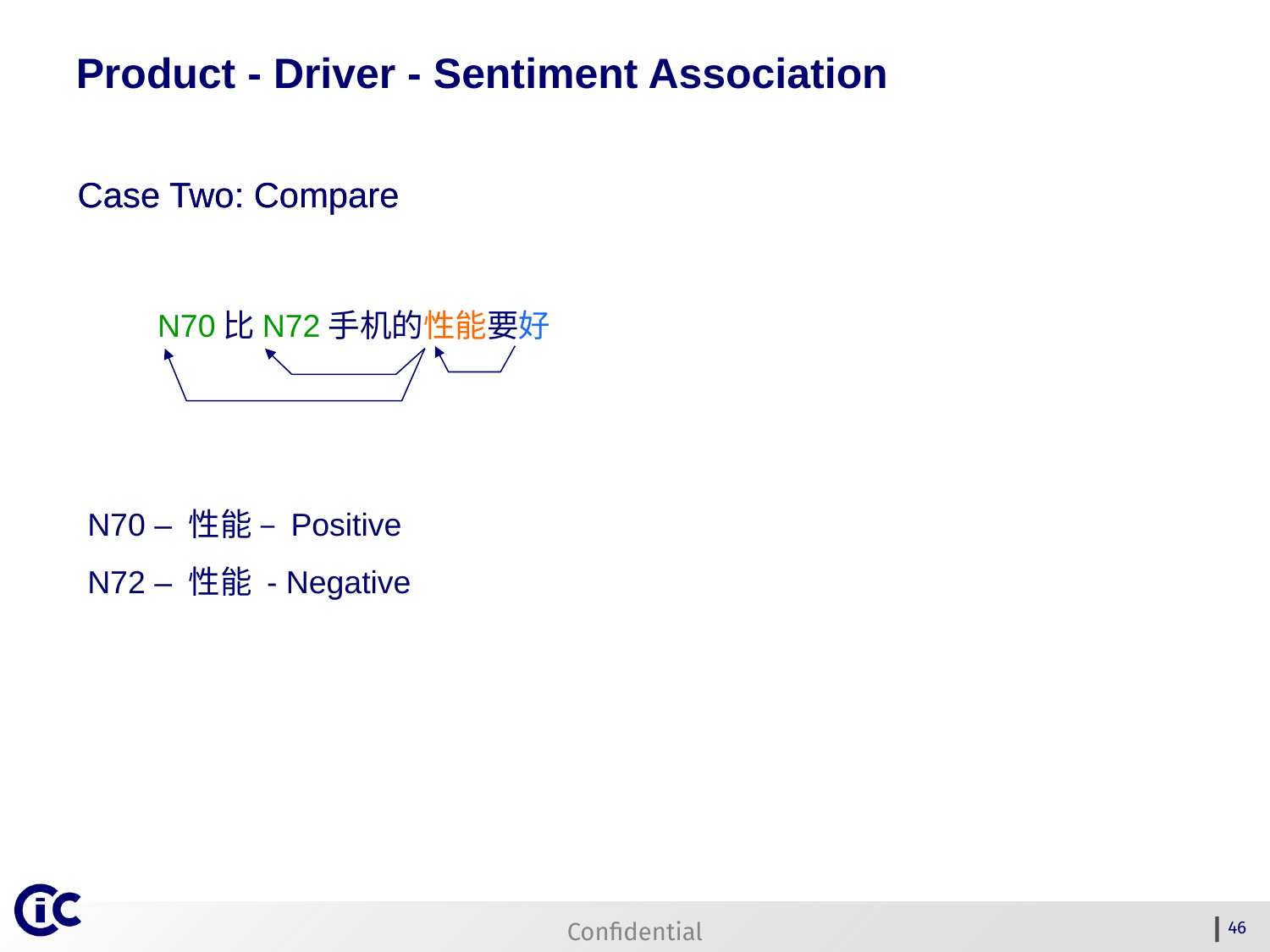

Product - Driver - Sentiment Association
Case Two: Compare
Case Two: Compare
N70比N72手机的性能要好

N70 – 性能 – Positive
N72 – 性能 - Negative